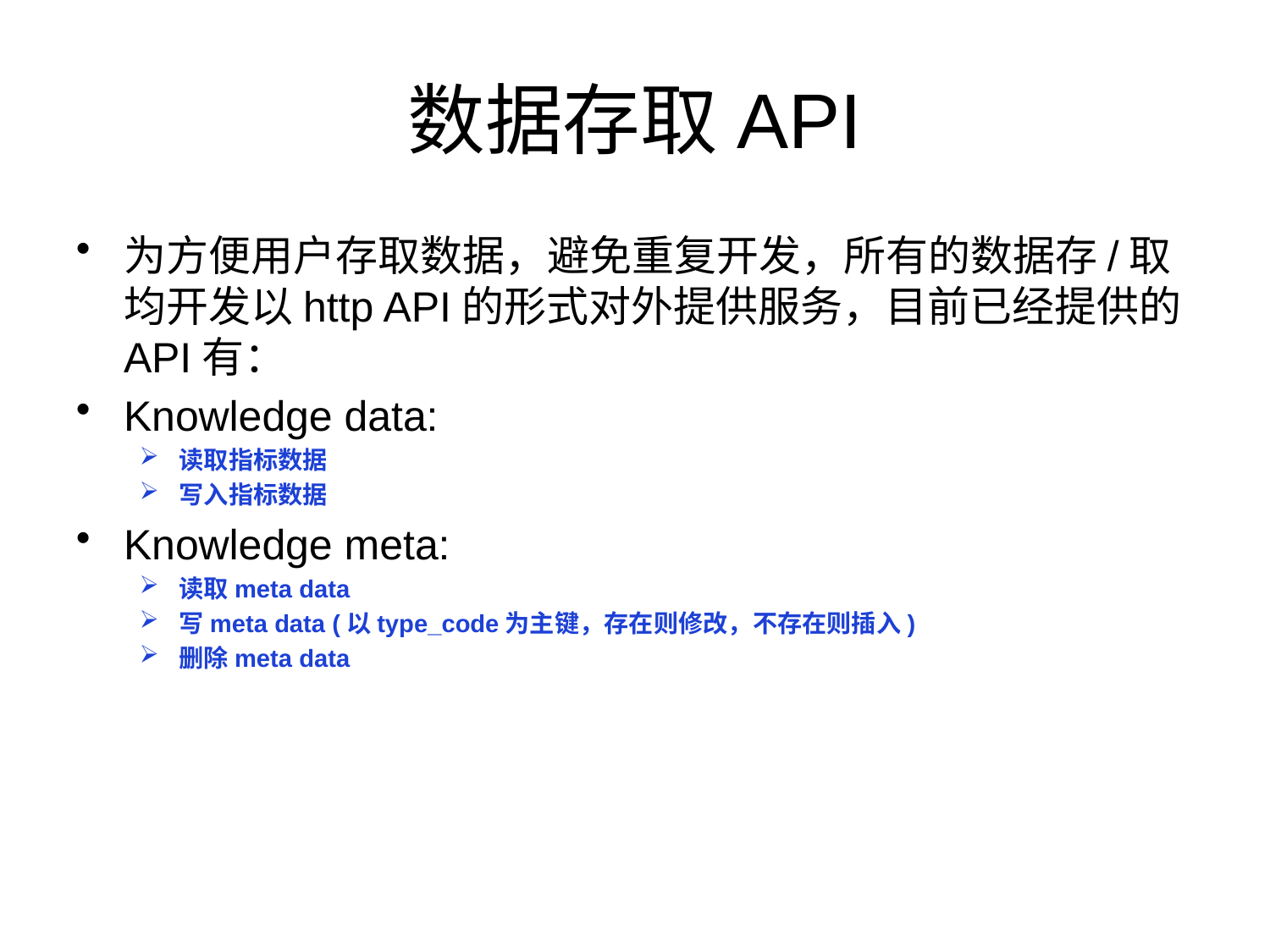

# 数据存取API
为方便用户存取数据，避免重复开发，所有的数据存/取均开发以http API的形式对外提供服务，目前已经提供的API有：
Knowledge data:
读取指标数据
写入指标数据
Knowledge meta:
读取meta data
写meta data (以type_code为主键，存在则修改，不存在则插入)
删除meta data